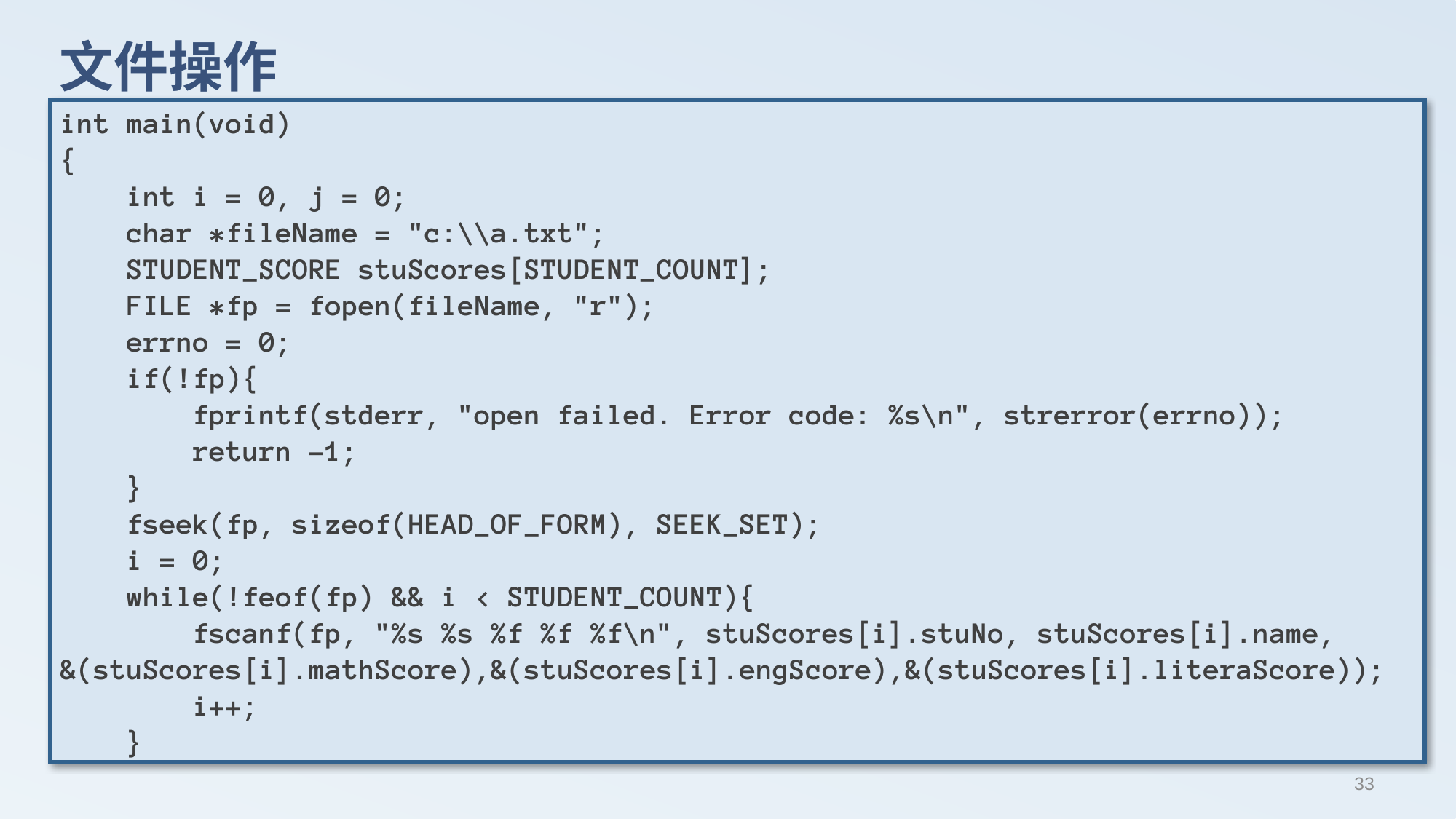

# 文件操作
int main(void)
{
    int i = 0, j = 0;
    char *fileName = "c:\\a.txt";
    STUDENT_SCORE stuScores[STUDENT_COUNT];
    FILE *fp = fopen(fileName, "r");
    errno = 0;
    if(!fp){
        fprintf(stderr, "open failed. Error code: %s\n", strerror(errno));
        return -1;
    }
    fseek(fp, sizeof(HEAD_OF_FORM), SEEK_SET);
    i = 0;
    while(!feof(fp) && i < STUDENT_COUNT){
        fscanf(fp, "%s %s %f %f %f\n", stuScores[i].stuNo, stuScores[i].name,
&(stuScores[i].mathScore),&(stuScores[i].engScore),&(stuScores[i].literaScore));
        i++;
    }